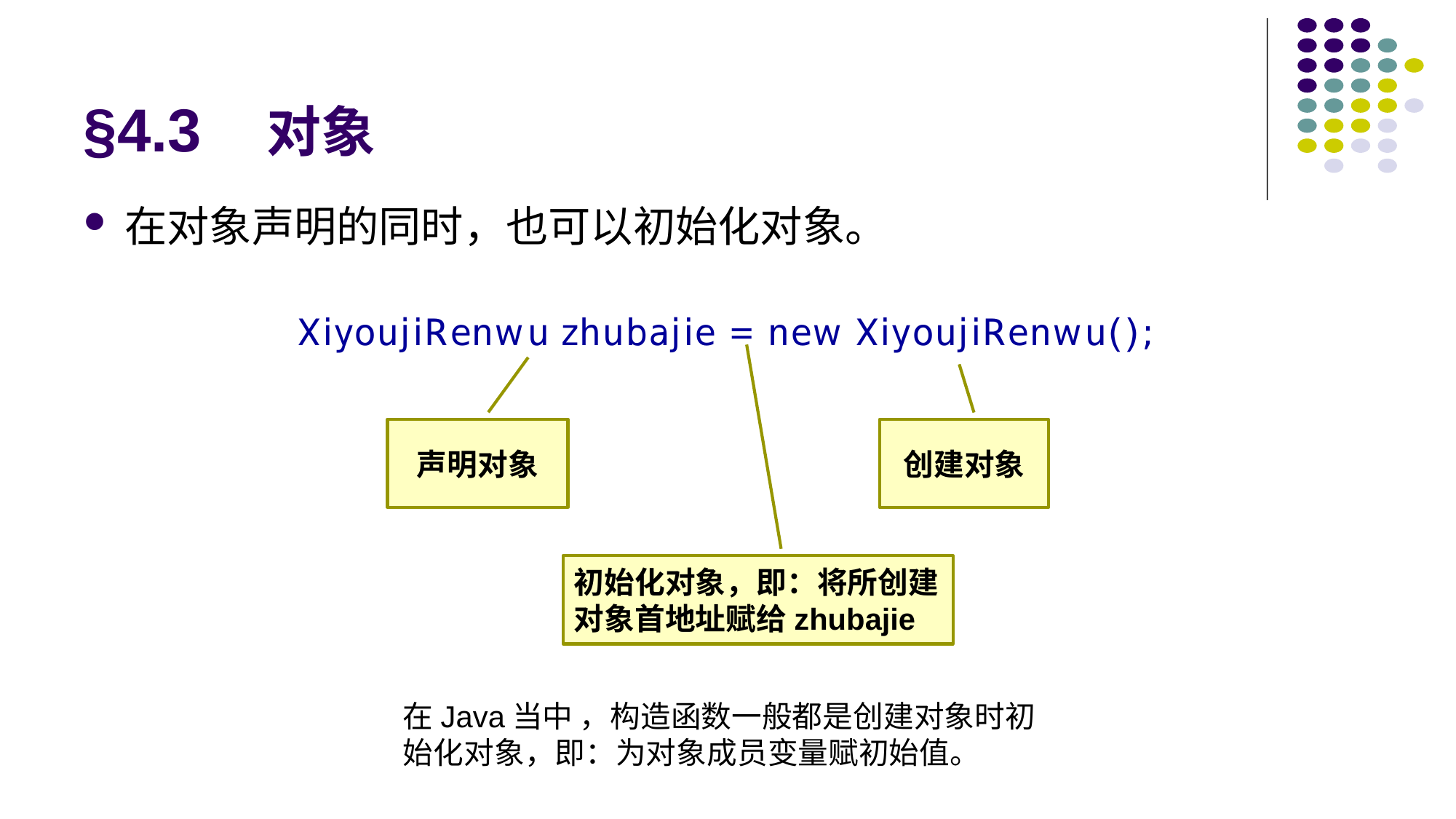

# §4.3   对象
在对象声明的同时，也可以初始化对象。

XiyoujiRenwu zhubajie = new XiyoujiRenwu();

声明对象
创建对象
初始化对象，即：将所创建对象首地址赋给zhubajie
在Java当中 ，构造函数一般都是创建对象时初始化对象，即：为对象成员变量赋初始值。
40